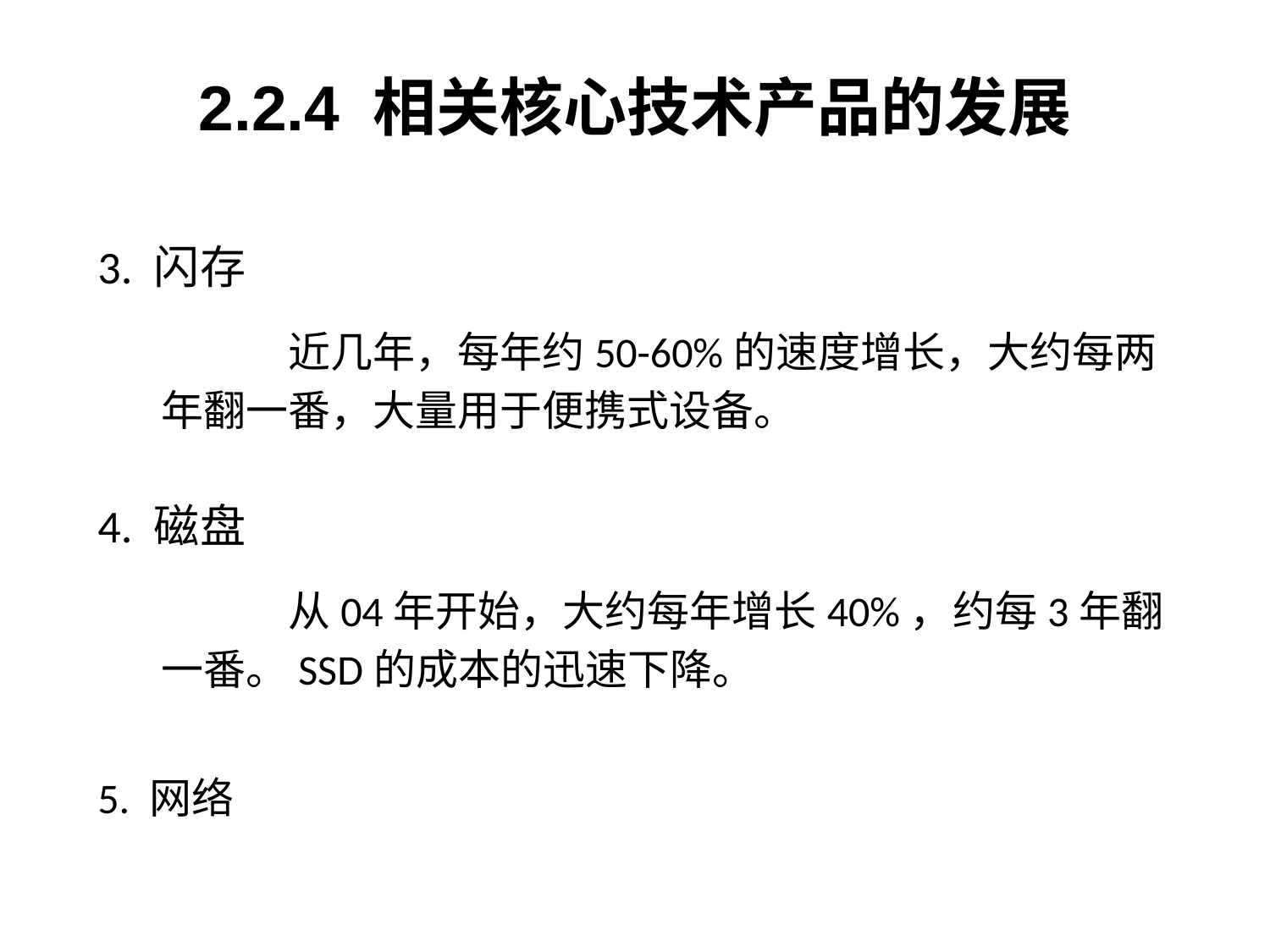

2.2.4 相关核心技术产品的发展
3. 闪存
		近几年，每年约50-60%的速度增长，大约每两年翻一番，大量用于便携式设备。

4. 磁盘
		从04年开始，大约每年增长40%，约每3年翻一番。SSD的成本的迅速下降。

5. 网络